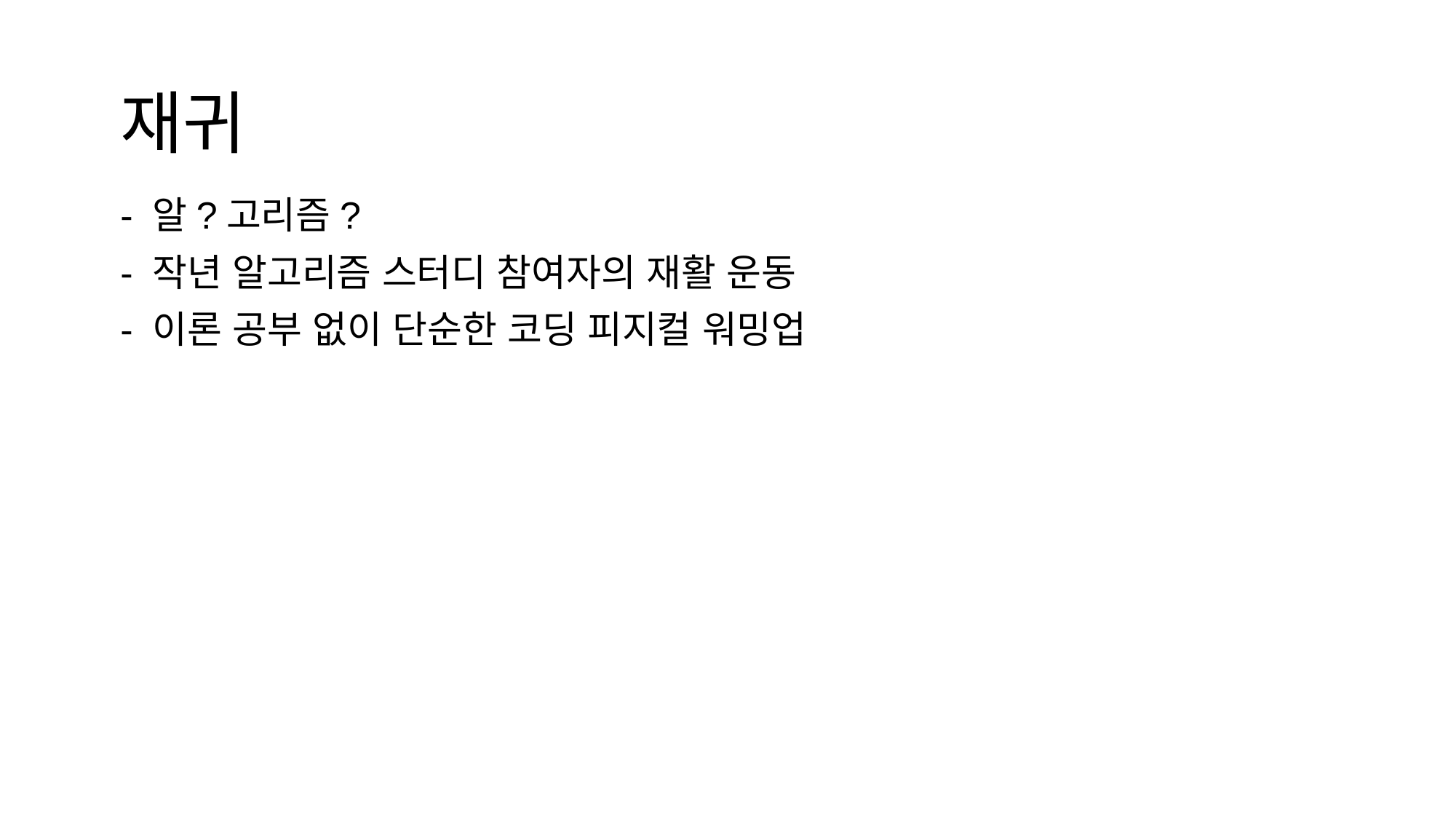

재귀
- 알?고리즘?
- 작년 알고리즘 스터디 참여자의 재활 운동
- 이론 공부 없이 단순한 코딩 피지컬 워밍업